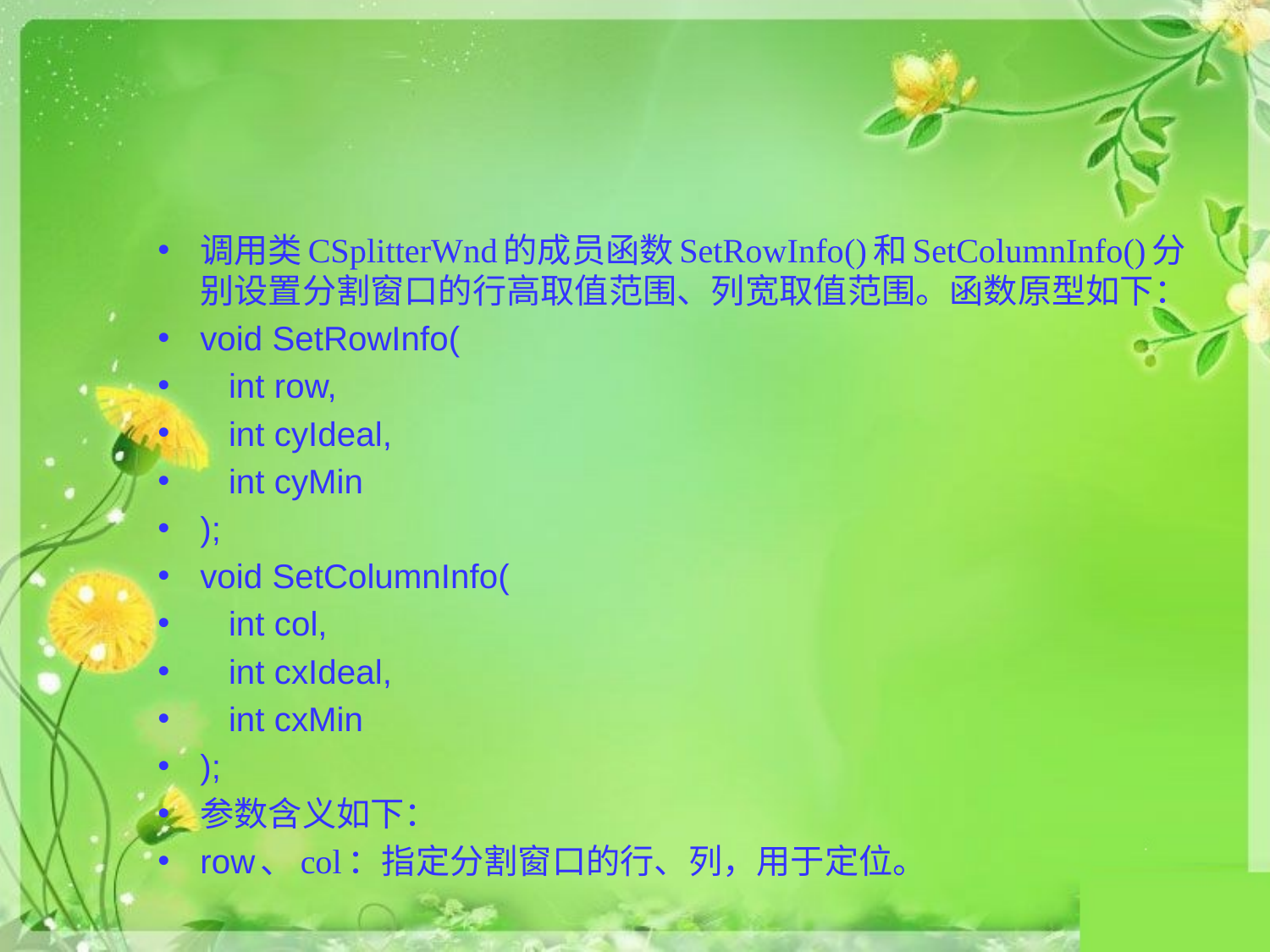

#
调用类CSplitterWnd的成员函数SetRowInfo()和SetColumnInfo()分别设置分割窗口的行高取值范围、列宽取值范围。函数原型如下：
void SetRowInfo(
   int row,
   int cyIdeal,
   int cyMin
);
void SetColumnInfo(
   int col,
   int cxIdeal,
   int cxMin
);
参数含义如下：
row、col：指定分割窗口的行、列，用于定位。